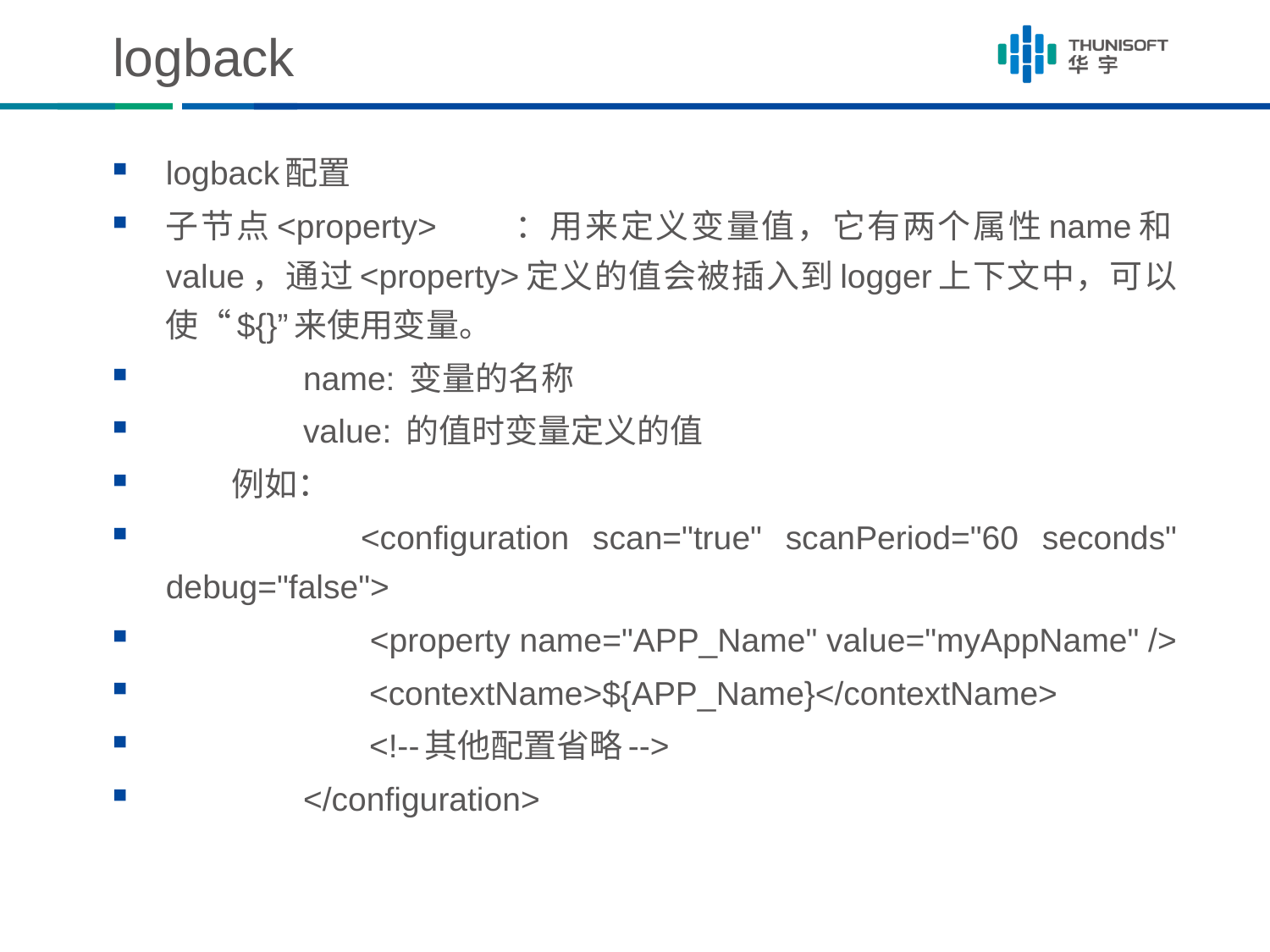

# logback
logback配置
子节点<property>	：用来定义变量值，它有两个属性name和value，通过<property>定义的值会被插入到logger上下文中，可以使“${}”来使用变量。
　　　　name: 变量的名称
　　　　value: 的值时变量定义的值
　　例如：
　　　　<configuration scan="true" scanPeriod="60 seconds" debug="false">
　　　　　　<property name="APP_Name" value="myAppName" />
　　　　　　<contextName>${APP_Name}</contextName>
　　　　　　<!--其他配置省略-->
　　　　</configuration>

39